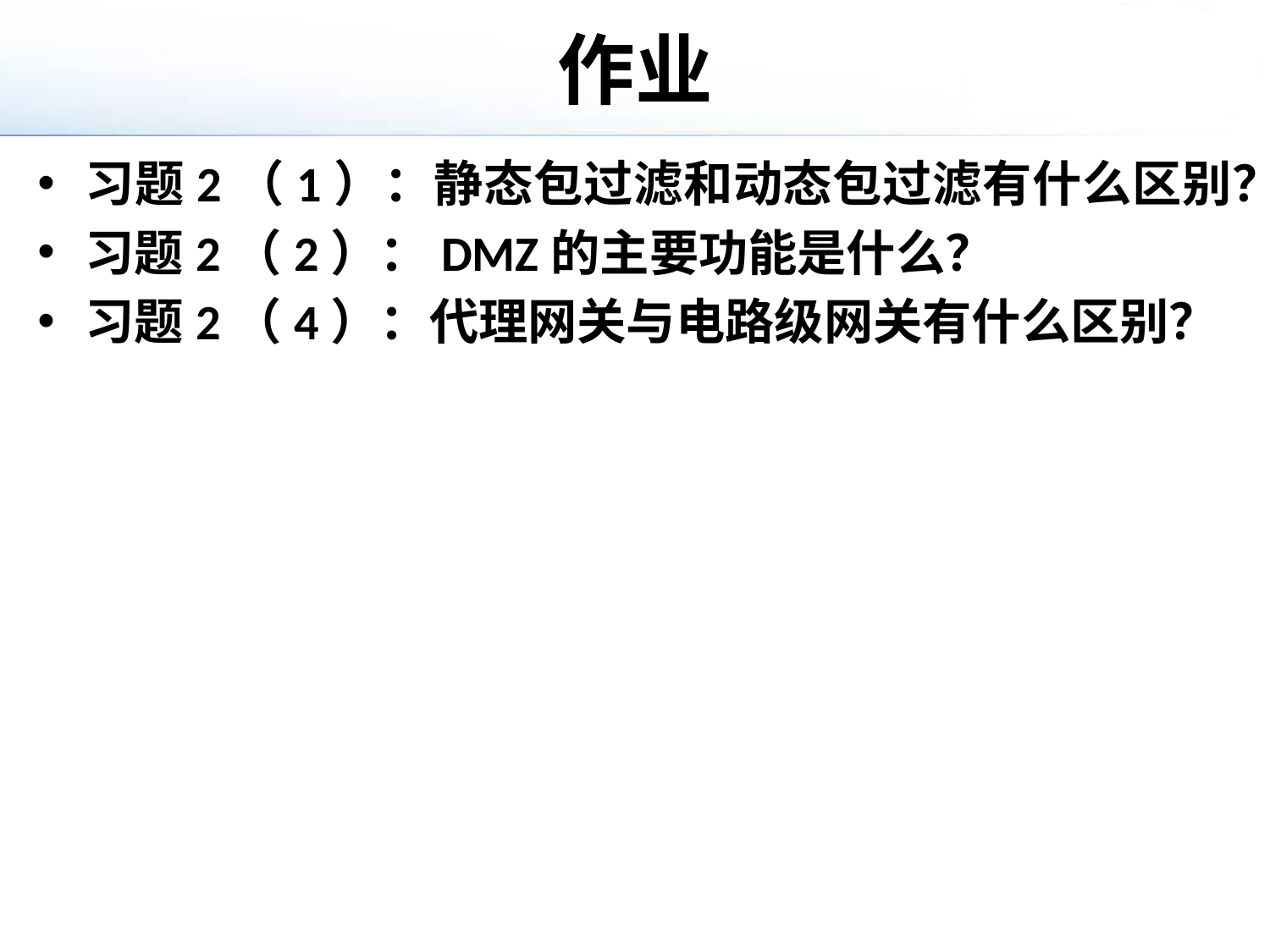

# 作业
习题2（1）：静态包过滤和动态包过滤有什么区别？
习题2（2）：DMZ的主要功能是什么？
习题2（4）：代理网关与电路级网关有什么区别？